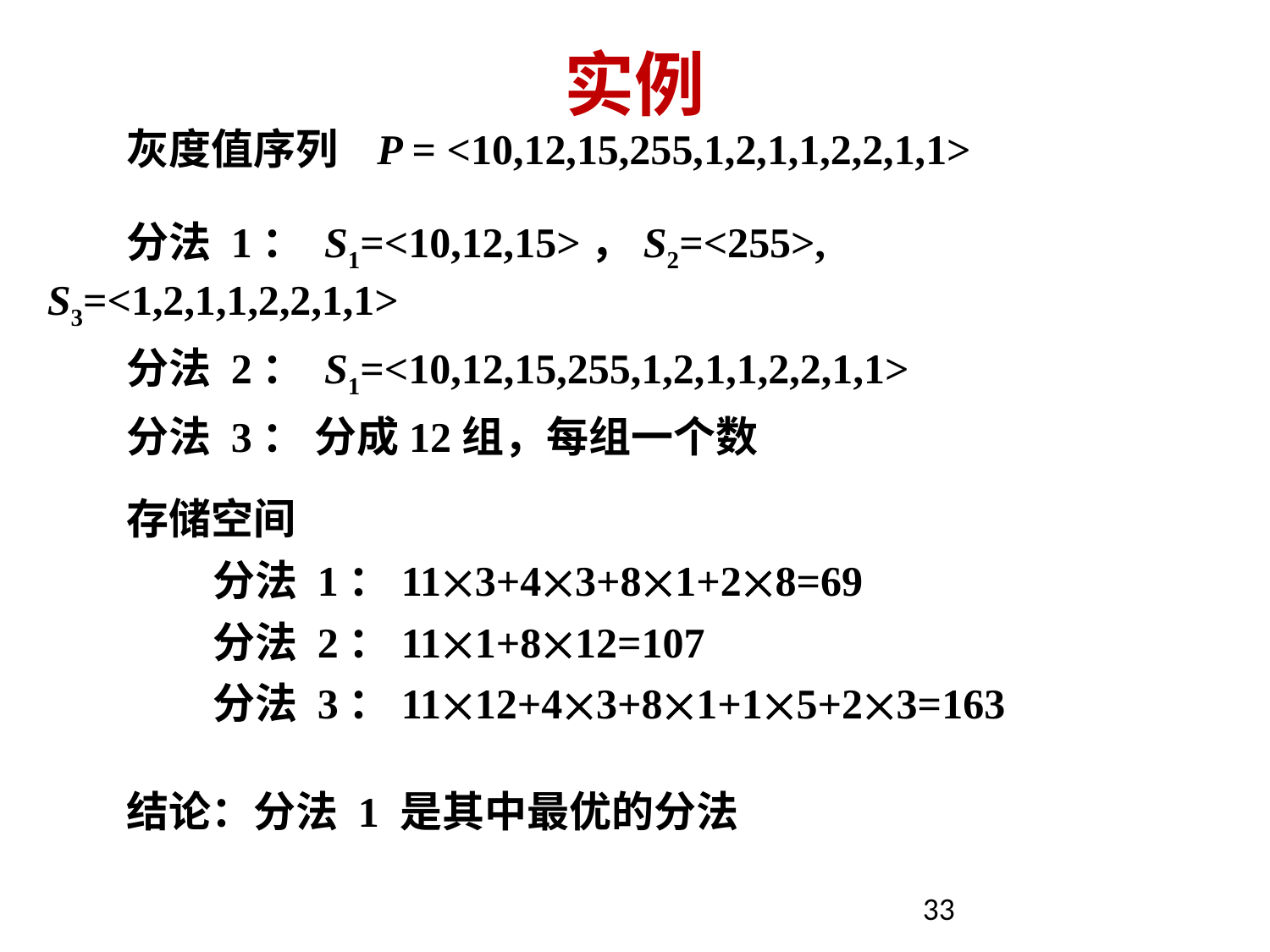

# 实例
灰度值序列   P = <10,12,15,255,1,2,1,1,2,2,1,1>
分法 1： S1=<10,12,15>，S2=<255>, S3=<1,2,1,1,2,2,1,1>
分法 2： S1=<10,12,15,255,1,2,1,1,2,2,1,1>
分法 3： 分成12组，每组一个数
存储空间
        分法 1：11×3+4×3+8×1+2×8=69
        分法 2：11×1+8×12=107
        分法 3：11×12+4×3+8×1+1×5+2×3=163
结论：分法 1 是其中最优的分法
33